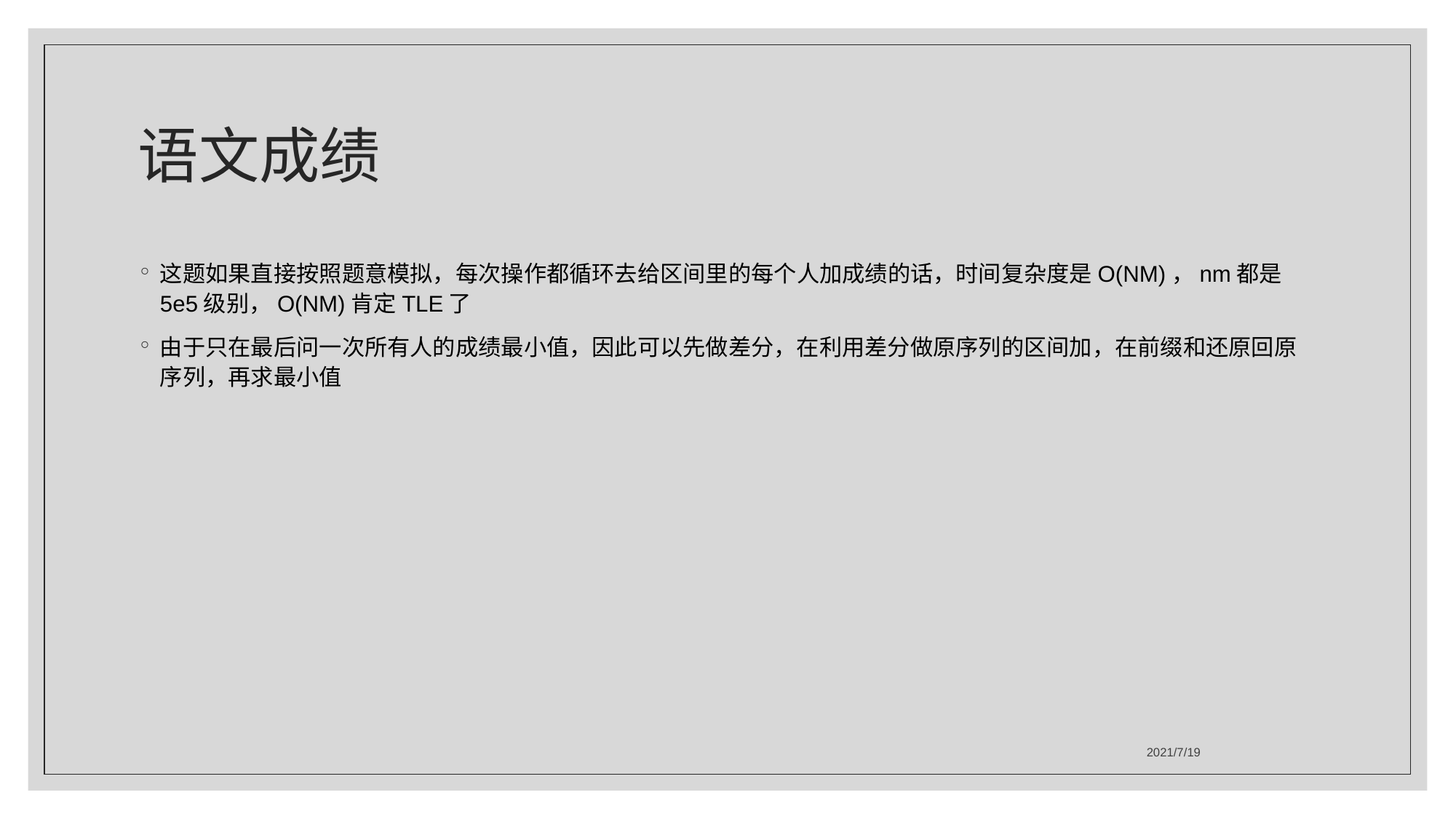

# 语文成绩
这题如果直接按照题意模拟，每次操作都循环去给区间里的每个人加成绩的话，时间复杂度是O(NM)，nm都是5e5级别，O(NM)肯定TLE了
由于只在最后问一次所有人的成绩最小值，因此可以先做差分，在利用差分做原序列的区间加，在前缀和还原回原序列，再求最小值
2021/7/19